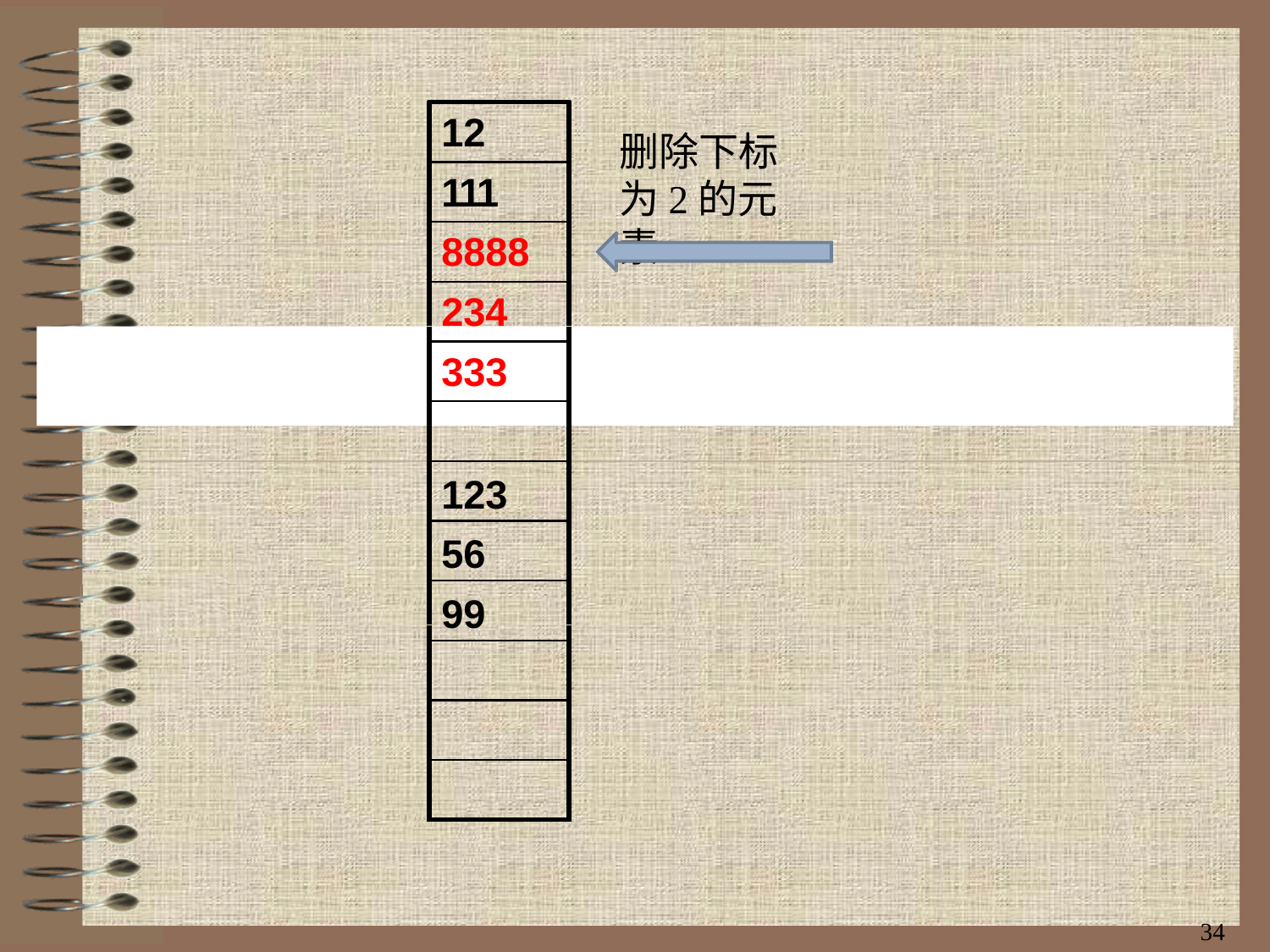

12
删除下标 为2的元素

111
8888
234
333

123
56
99

34